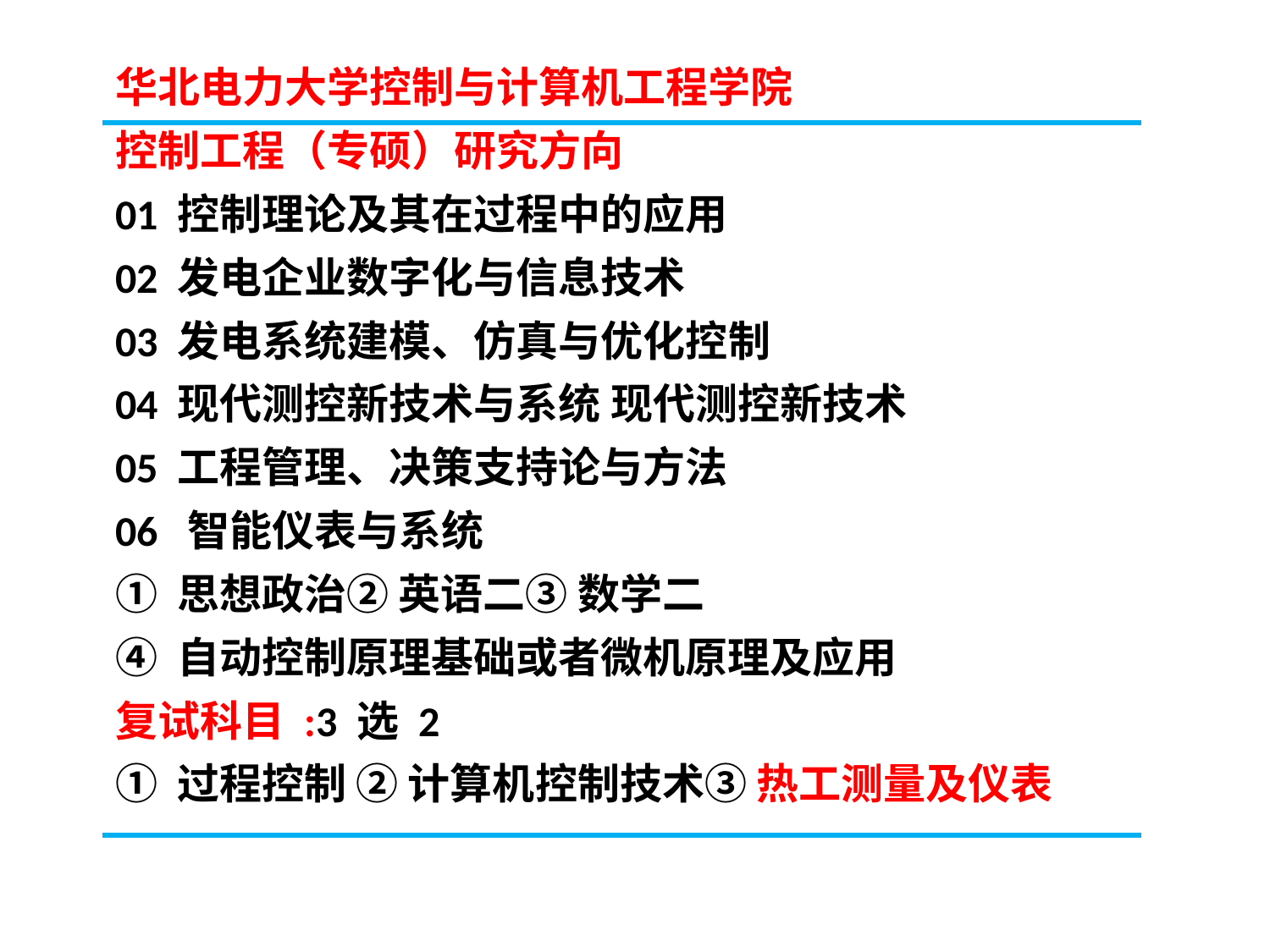

华北电力大学控制与计算机工程学院
控制工程（专硕）研究方向
01 控制理论及其在过程中的应用
02 发电企业数字化与信息技术
03 发电系统建模、仿真与优化控制
04 现代测控新技术与系统 现代测控新技术
05 工程管理、决策支持论与方法
06  智能仪表与系统
① 思想政治② 英语二③ 数学二
④ 自动控制原理基础或者微机原理及应用
复试科目 :3 选 2
① 过程控制 ② 计算机控制技术③ 热工测量及仪表